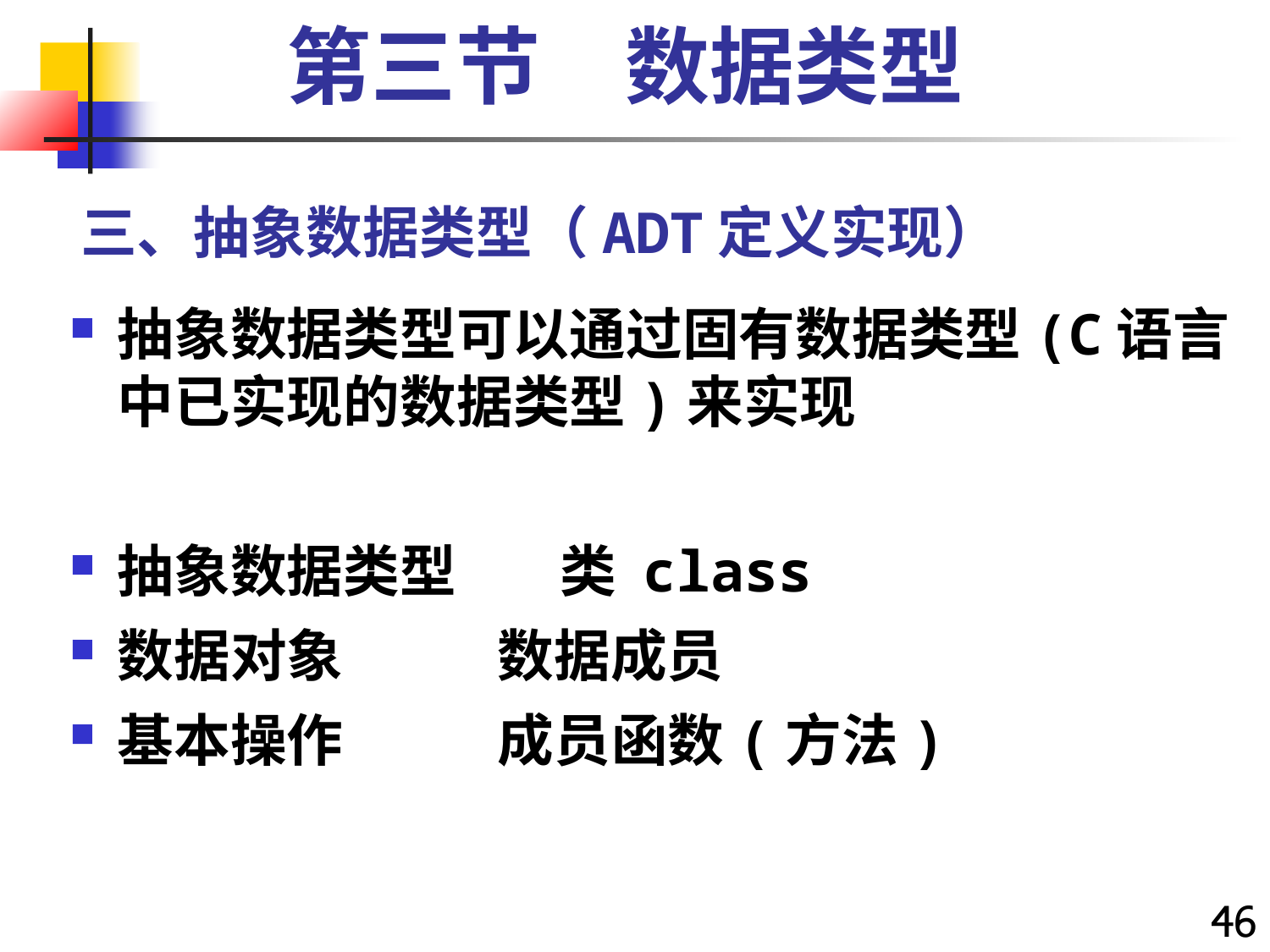

第三节　数据类型
三、抽象数据类型（ADT定义实现）
抽象数据类型可以通过固有数据类型(C语言中已实现的数据类型)来实现

抽象数据类型        类 class
数据对象            数据成员
基本操作            成员函数(方法)
46